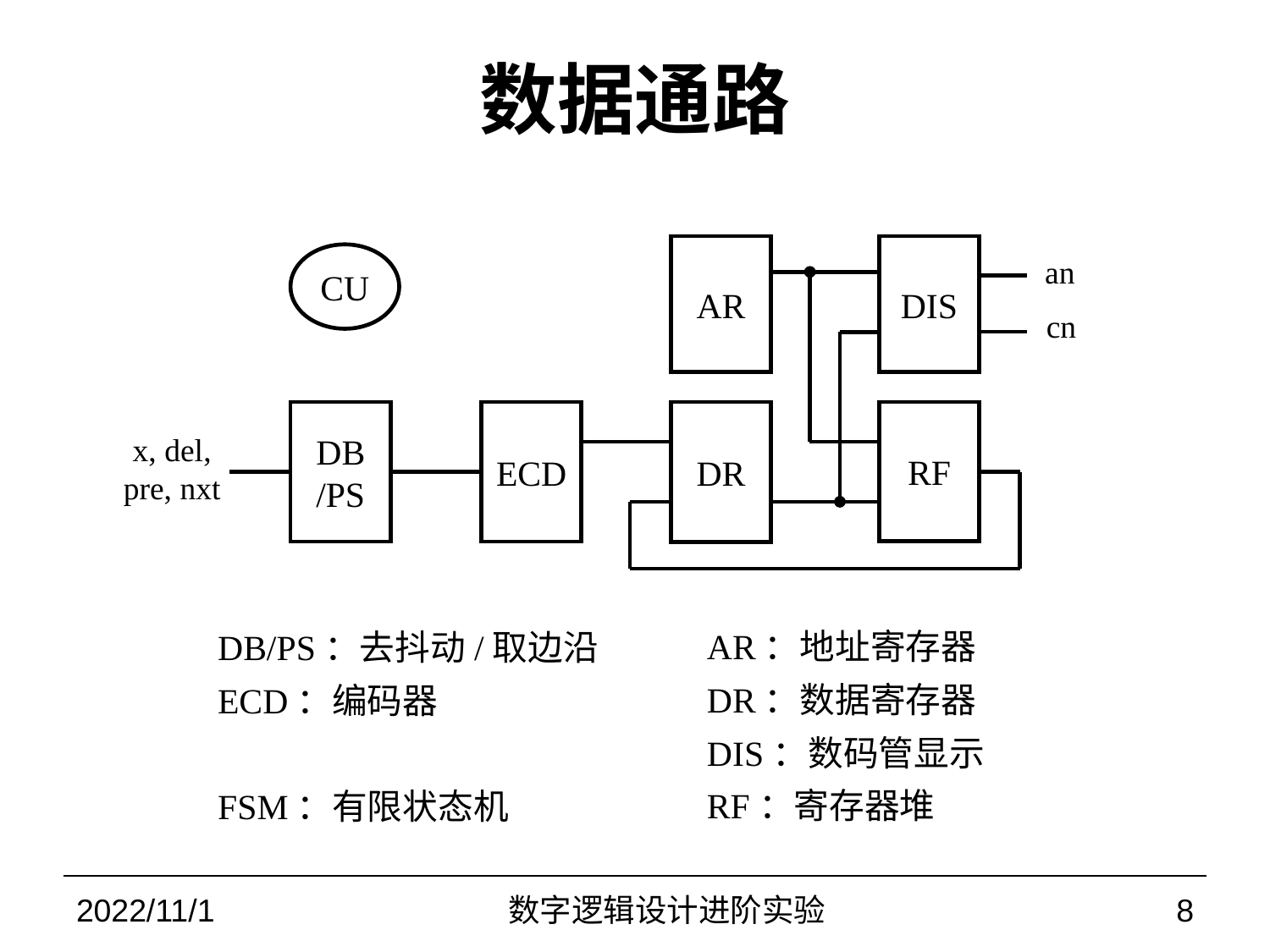

# 数据通路
AR
DIS
CU
an
cn
DB
/PS
ECD
DR
RF
x, del, pre, nxt
AR：地址寄存器
DR：数据寄存器
DIS：数码管显示
RF：寄存器堆
DB/PS：去抖动/取边沿
ECD：编码器

FSM：有限状态机
2022/11/1
数字逻辑设计进阶实验
8